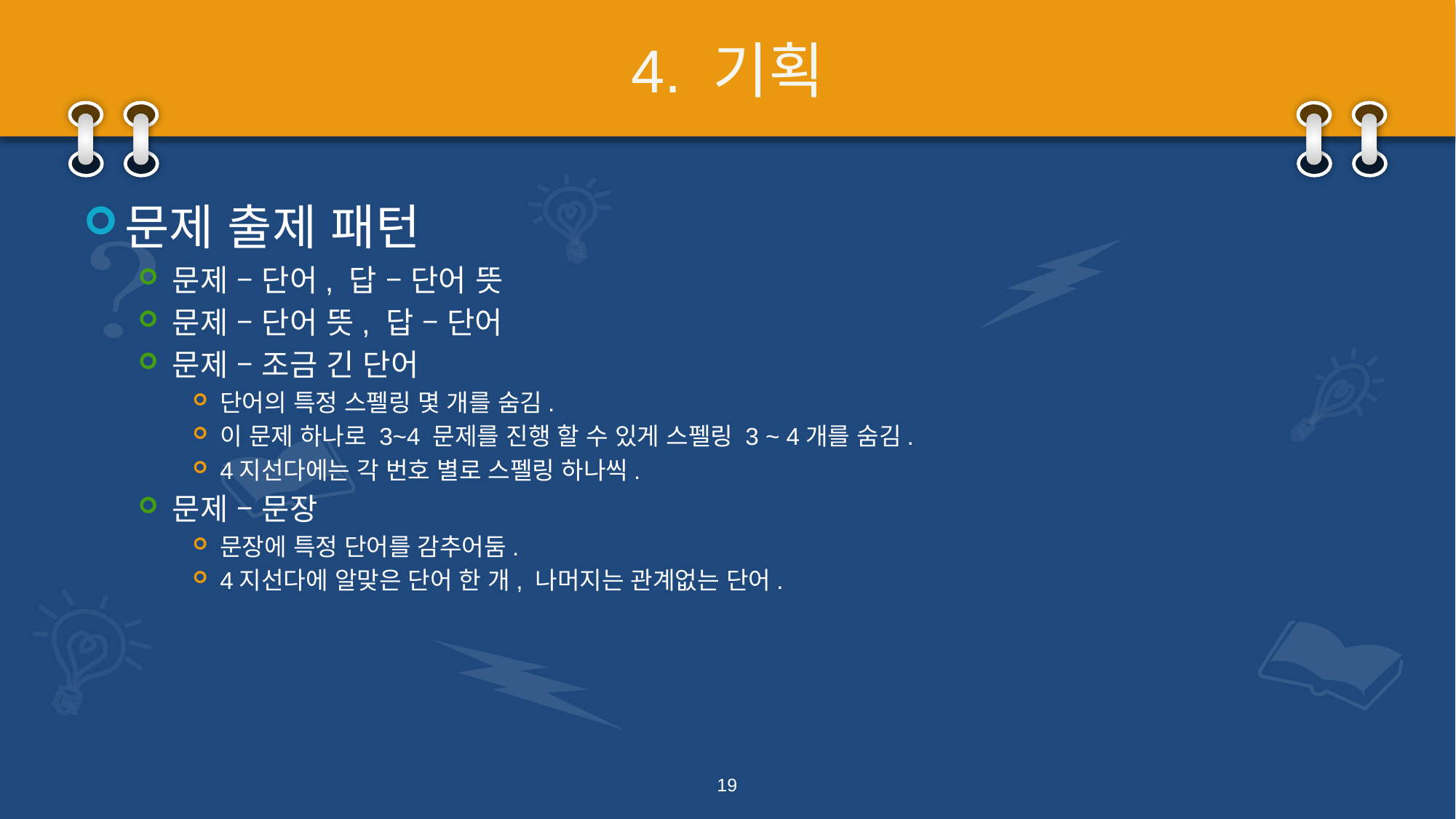

# 4. 기획
문제 출제 패턴
문제 – 단어, 답 – 단어 뜻
문제 – 단어 뜻, 답 – 단어
문제 – 조금 긴 단어
단어의 특정 스펠링 몇 개를 숨김.
이 문제 하나로 3~4 문제를 진행 할 수 있게 스펠링 3 ~ 4개를 숨김.
4지선다에는 각 번호 별로 스펠링 하나씩.
문제 – 문장
문장에 특정 단어를 감추어둠.
4지선다에 알맞은 단어 한 개, 나머지는 관계없는 단어.
19